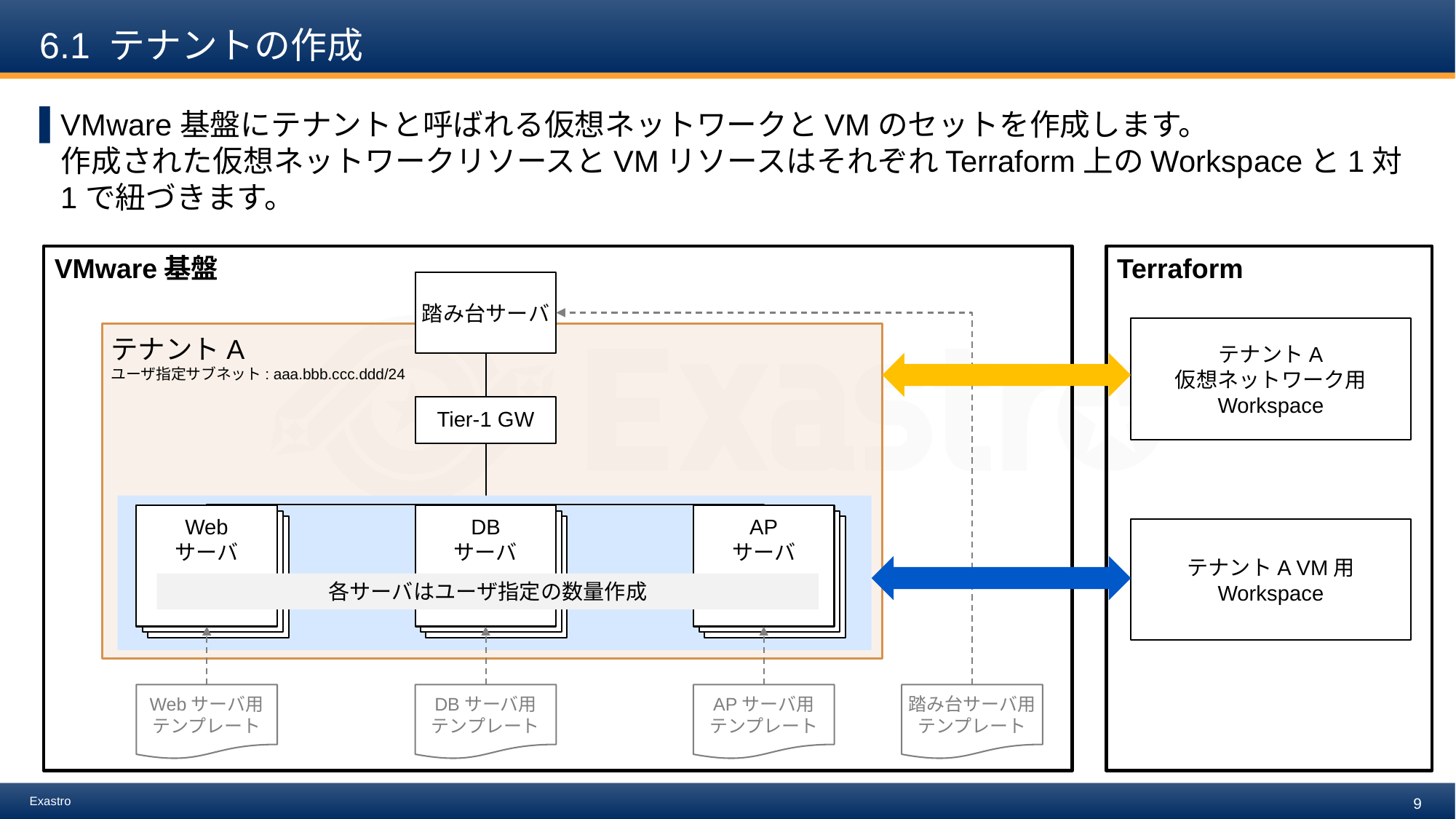

# 6.1 テナントの作成
VMware基盤にテナントと呼ばれる仮想ネットワークとVMのセットを作成します。
作成された仮想ネットワークリソースとVMリソースはそれぞれTerraform上のWorkspaceと1対1で紐づきます。
VMware基盤
Terraform
踏み台サーバ
テナントA
仮想ネットワーク用
Workspace
テナントA
ユーザ指定サブネット: aaa.bbb.ccc.ddd/24

Tier-1 GW

Web
サーバ

DB
サーバ

AP
サーバ

テナントA VM用
Workspace

各サーバはユーザ指定の数量作成
踏み台サーバ用
テンプレート
Webサーバ用
テンプレート
DBサーバ用
テンプレート
APサーバ用
テンプレート